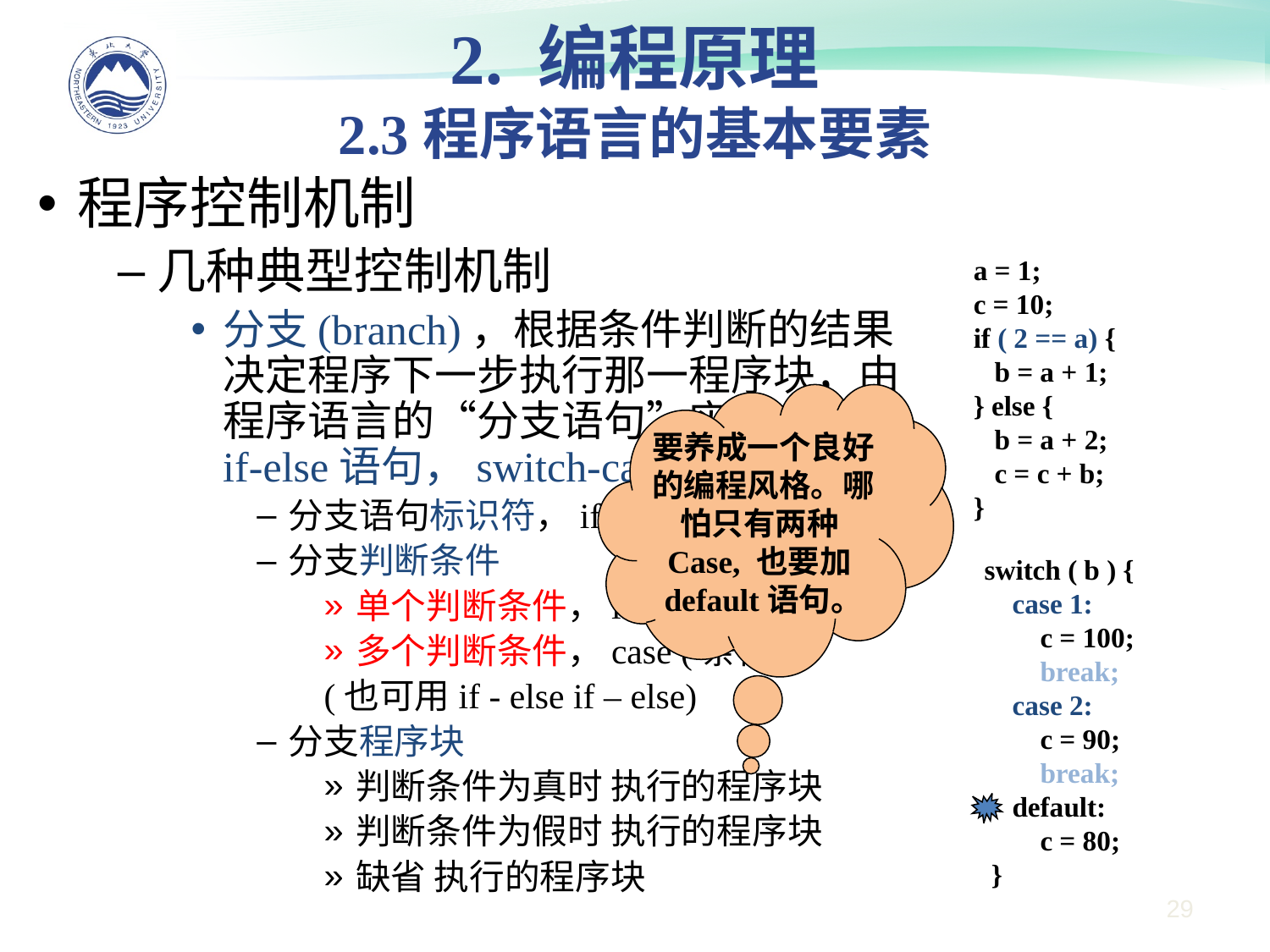

2. 编程原理
2.3程序语言的基本要素
程序控制机制
几种典型控制机制
分支(branch)，根据条件判断的结果决定程序下一步执行那一程序块，由程序语言的“分支语句”实现，包括，if-else语句，switch-case语句
分支语句标识符，if，else，switch
分支判断条件
单个判断条件，if (条件)
多个判断条件，case (条件)
(也可用if - else if – else)
分支程序块
判断条件为真时 执行的程序块
判断条件为假时 执行的程序块
缺省 执行的程序块
a = 1;
c = 10;
if ( 2 == a) {
   b = a + 1;
} else {
   b = a + 2;
   c = c + b;
}
要养成一个良好的编程风格。哪怕只有两种Case, 也要加default语句。
switch ( b ) {
    case 1:
        c = 100;
        break;
    case 2:
        c = 90;
        break;
    default:
        c = 80;
 }

29